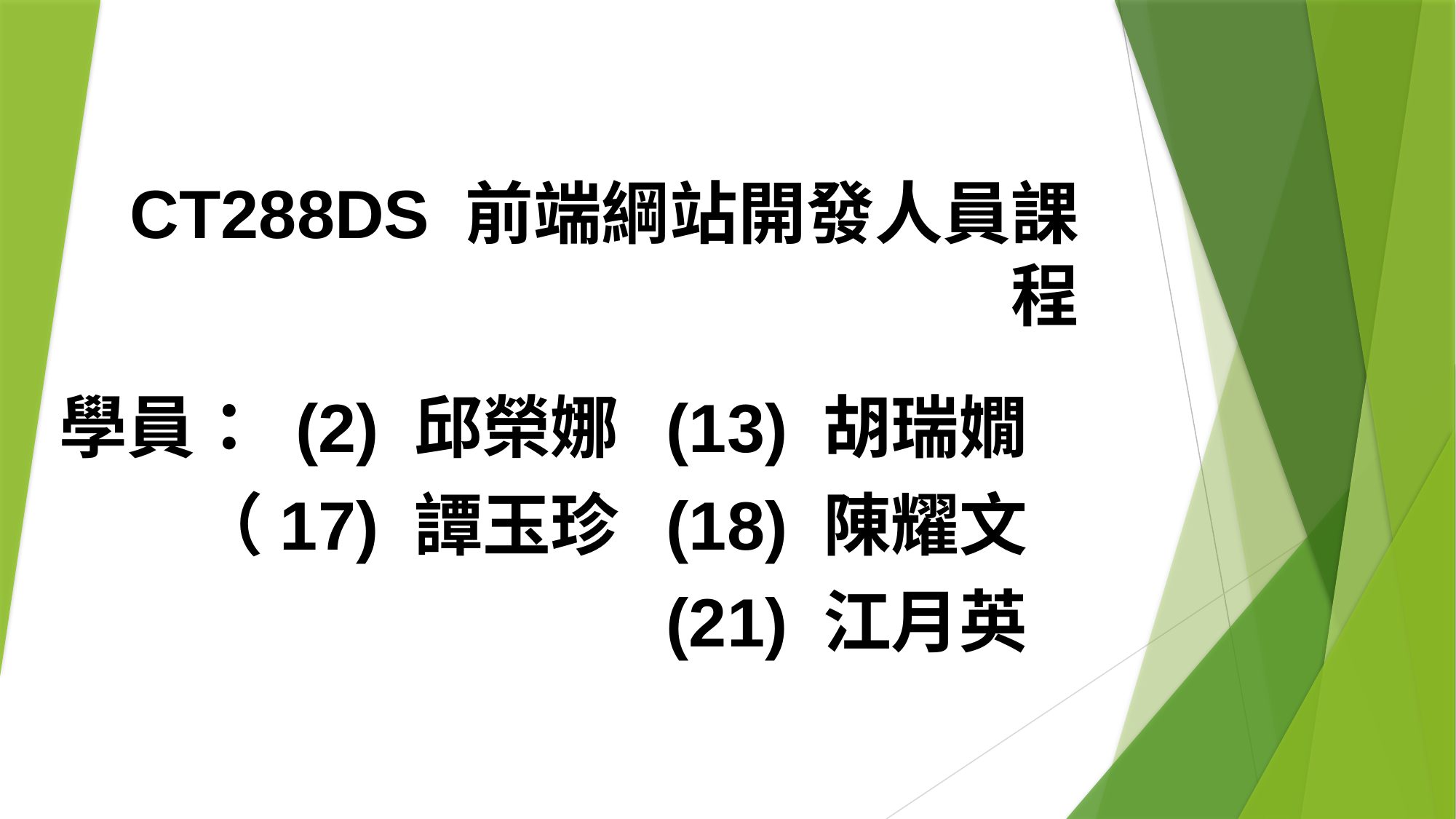

# CT288DS 前端綱站開發人員課程
學員： (2) 邱榮娜  (13) 胡瑞嫺
（17) 譚玉珍  (18) 陳耀文
(21) 江月英